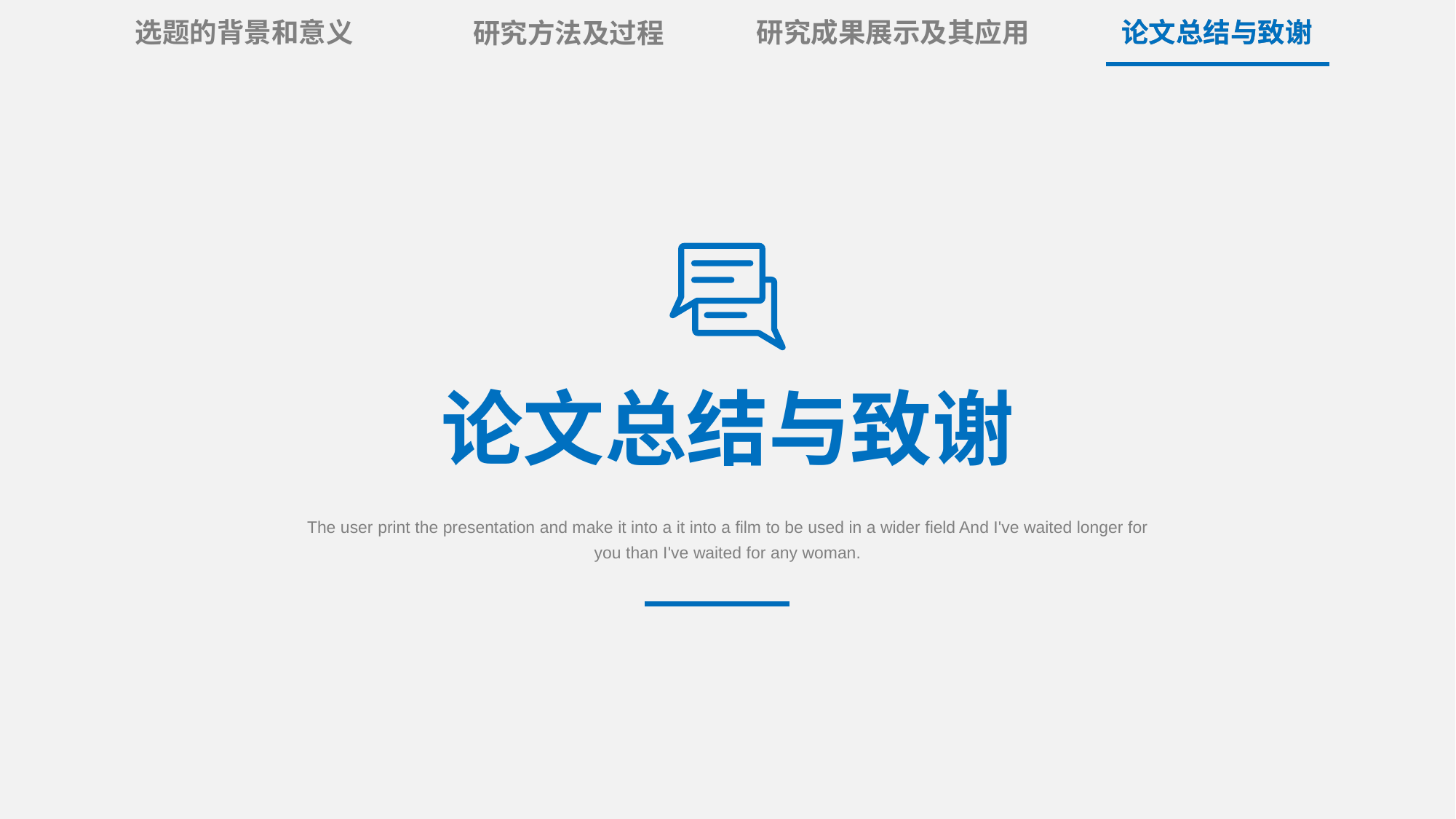

选题的背景和意义
研究成果展示及其应用
论文总结与致谢
论文总结与致谢
研究方法及过程

论文总结与致谢
The user print the presentation and make it into a it into a film to be used in a wider field And I've waited longer for you than I've waited for any woman.